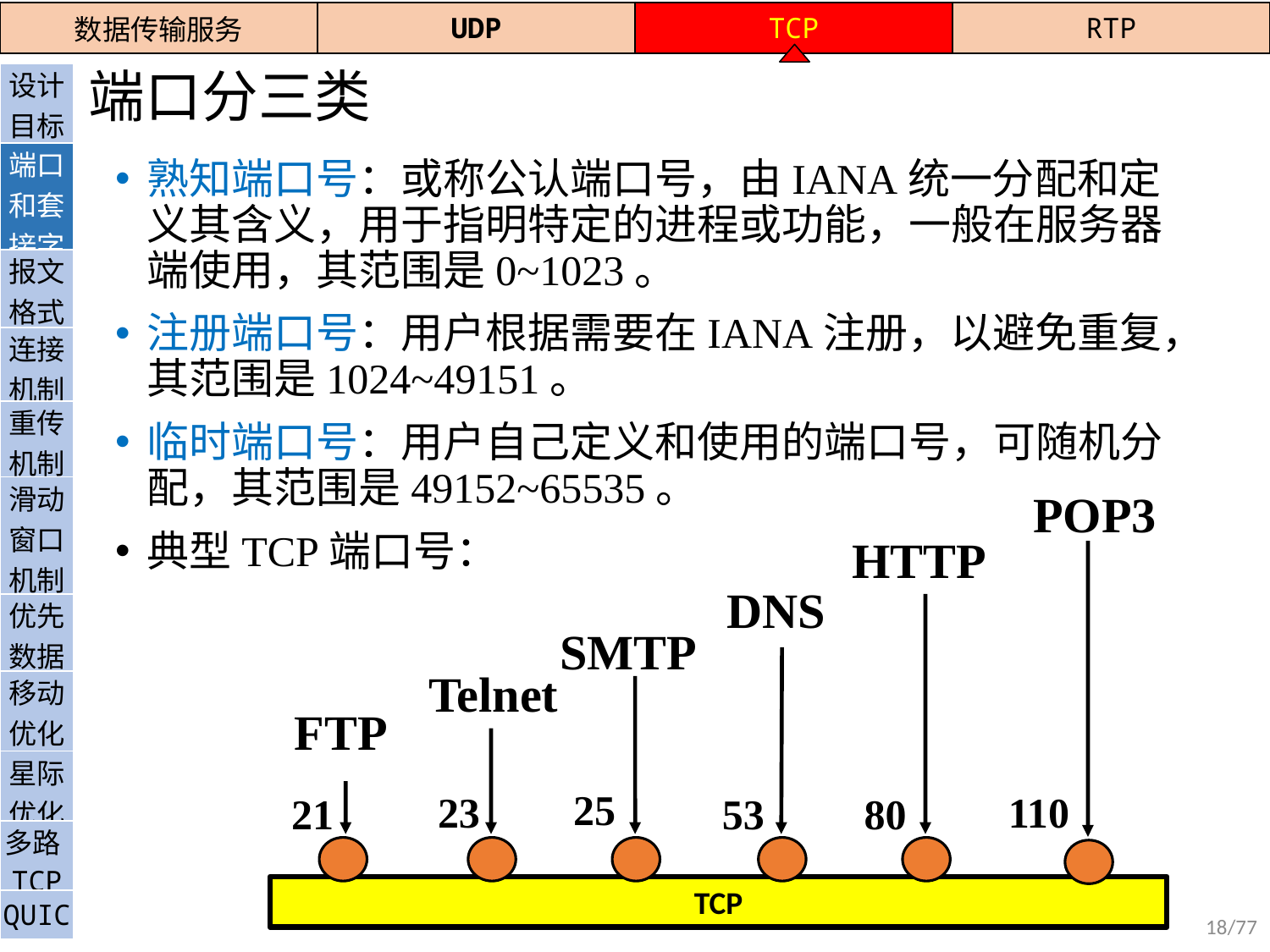

| 数据传输服务 | UDP | TCP | RTP |
| --- | --- | --- | --- |
# 端口分三类

| 设计目标 |
| --- |
| 端口和套接字 |
| 报文格式 |
| 连接机制 |
| 重传机制 |
| 滑动窗口机制 |
| 优先数据 |
| 移动优化 |
| 星际优化 |
| 多路TCP |
| QUIC |
熟知端口号：或称公认端口号，由IANA统一分配和定义其含义，用于指明特定的进程或功能，一般在服务器端使用，其范围是0~1023。
注册端口号：用户根据需要在IANA注册，以避免重复，其范围是1024~49151。
临时端口号：用户自己定义和使用的端口号，可随机分配，其范围是49152~65535。
典型TCP端口号：
POP3
HTTP

DNS

SMTP

Telnet

FTP

25
23
110
21

53
80

TCP
18/77